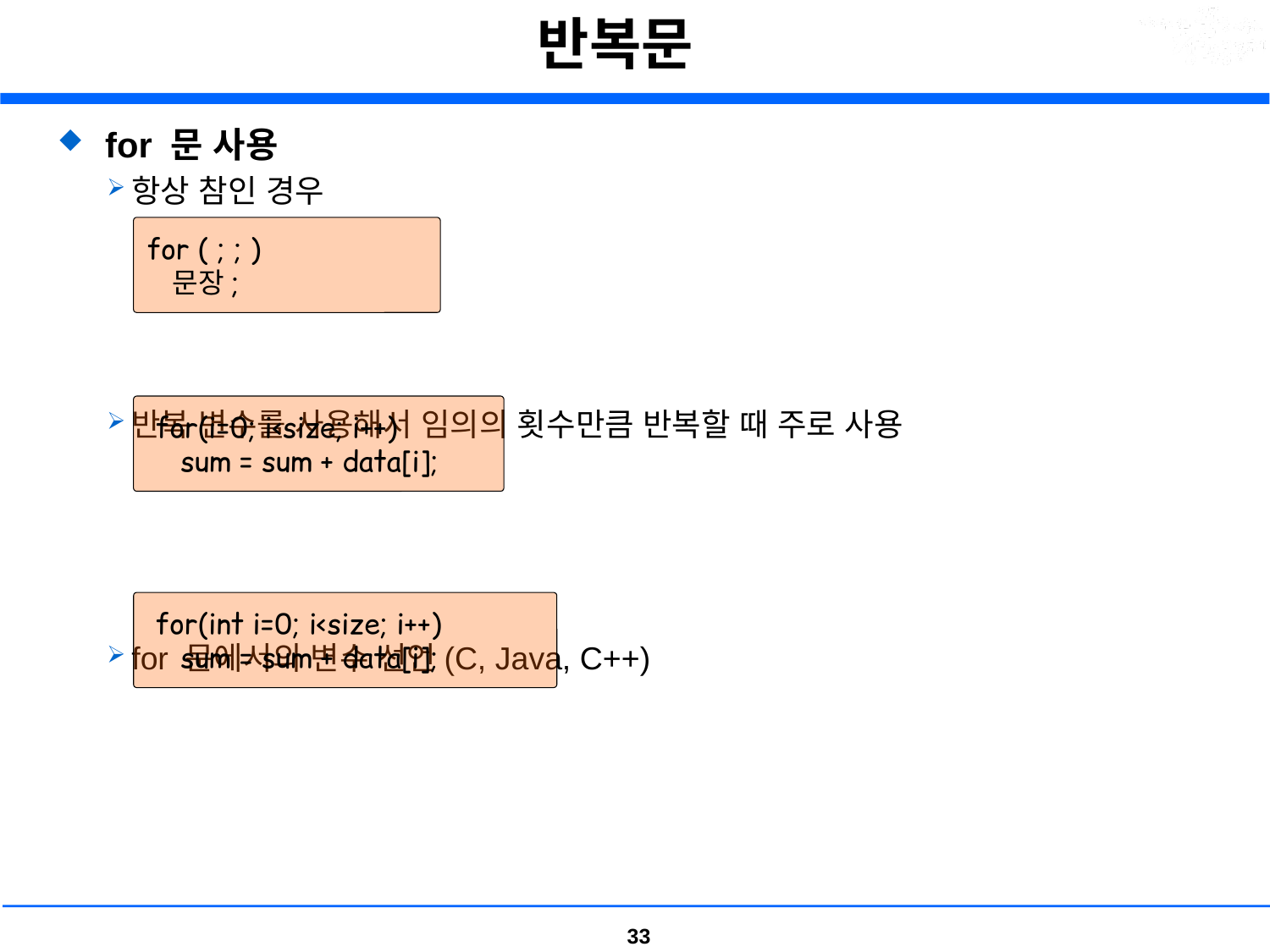

# 반복문
for 문 사용
항상 참인 경우

반복 변수를 사용해서 임의의 횟수만큼 반복할 때 주로 사용

for 문에서의 변수 선언(C, Java, C++)

for ( ; ; )
   문장;
 for(i=0; i<size; i++)
    sum = sum + data[i];
 for(int i=0; i<size; i++)
    sum = sum + data[i];